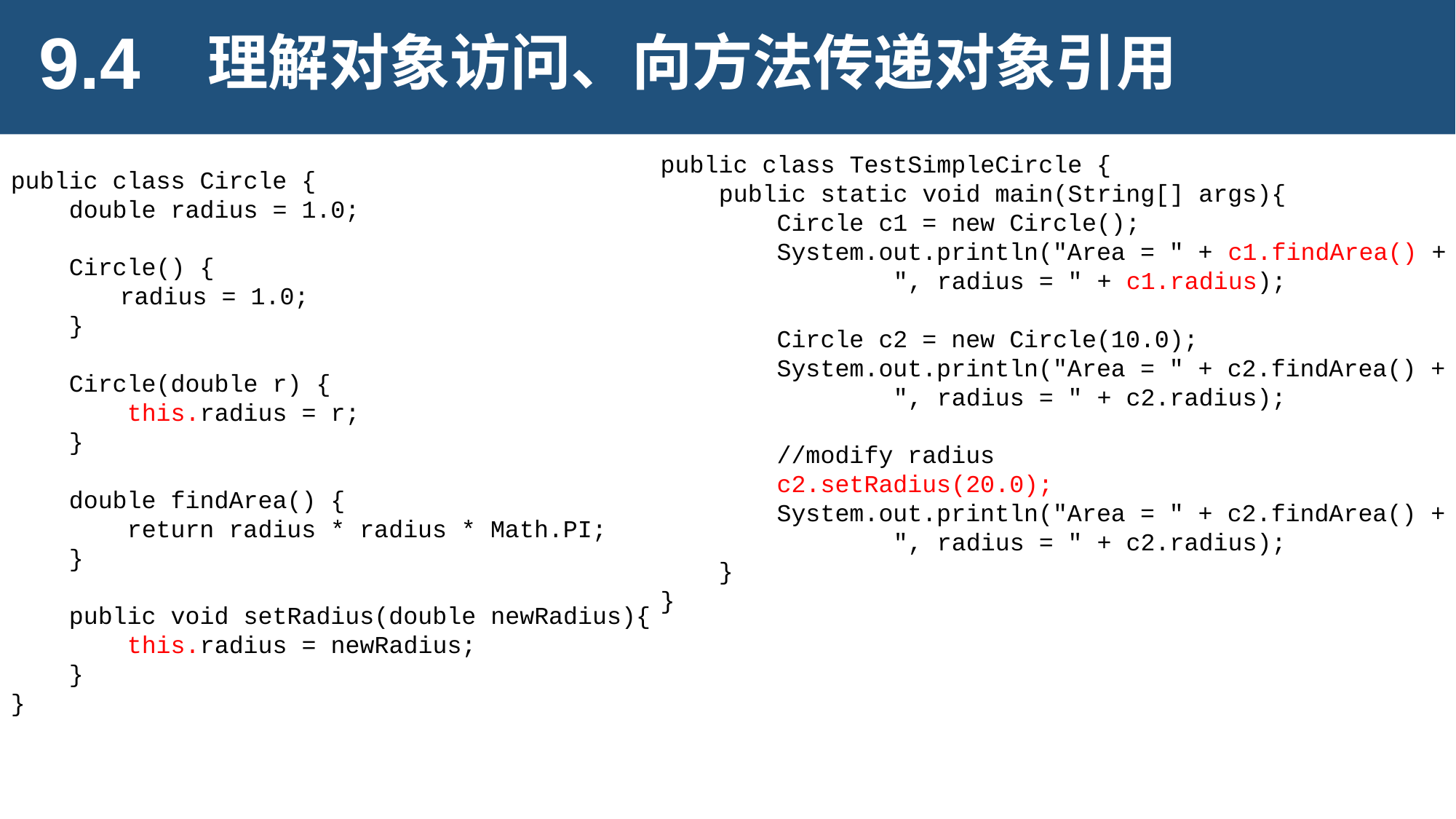

9.4
理解对象访问、向方法传递对象引用
public class TestSimpleCircle {
    public static void main(String[] args){
        Circle c1 = new Circle();
        System.out.println("Area = " + c1.findArea() +
                ", radius = " + c1.radius);

        Circle c2 = new Circle(10.0);
        System.out.println("Area = " + c2.findArea() +
                ", radius = " + c2.radius);

        //modify radius
        c2.setRadius(20.0);
        System.out.println("Area = " + c2.findArea() +
                ", radius = " + c2.radius);
    }
}
public class Circle {
    double radius = 1.0;

    Circle() {
	radius = 1.0;
    }

    Circle(double r) {
        this.radius = r;
    }

    double findArea() {
        return radius * radius * Math.PI;
    }

    public void setRadius(double newRadius){
        this.radius = newRadius;
    }
}